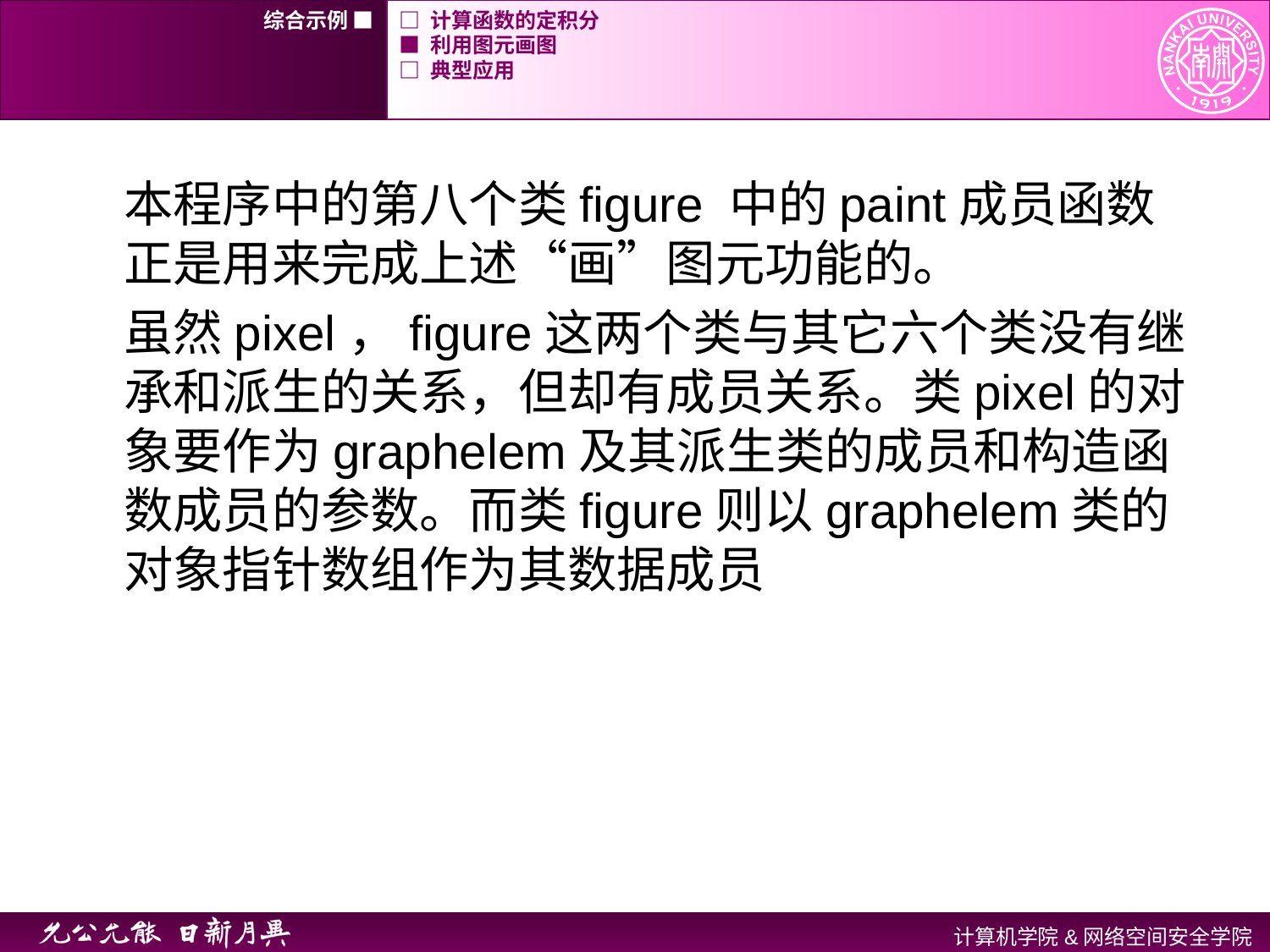

综合示例 ■
□ 计算函数的定积分

■ 利用图元画图

□ 典型应用

本程序中的第八个类figure 中的paint成员函数正是用来完成上述“画”图元功能的。
虽然pixel，figure这两个类与其它六个类没有继承和派生的关系，但却有成员关系。类pixel的对象要作为graphelem及其派生类的成员和构造函数成员的参数。而类figure则以graphelem类的对象指针数组作为其数据成员